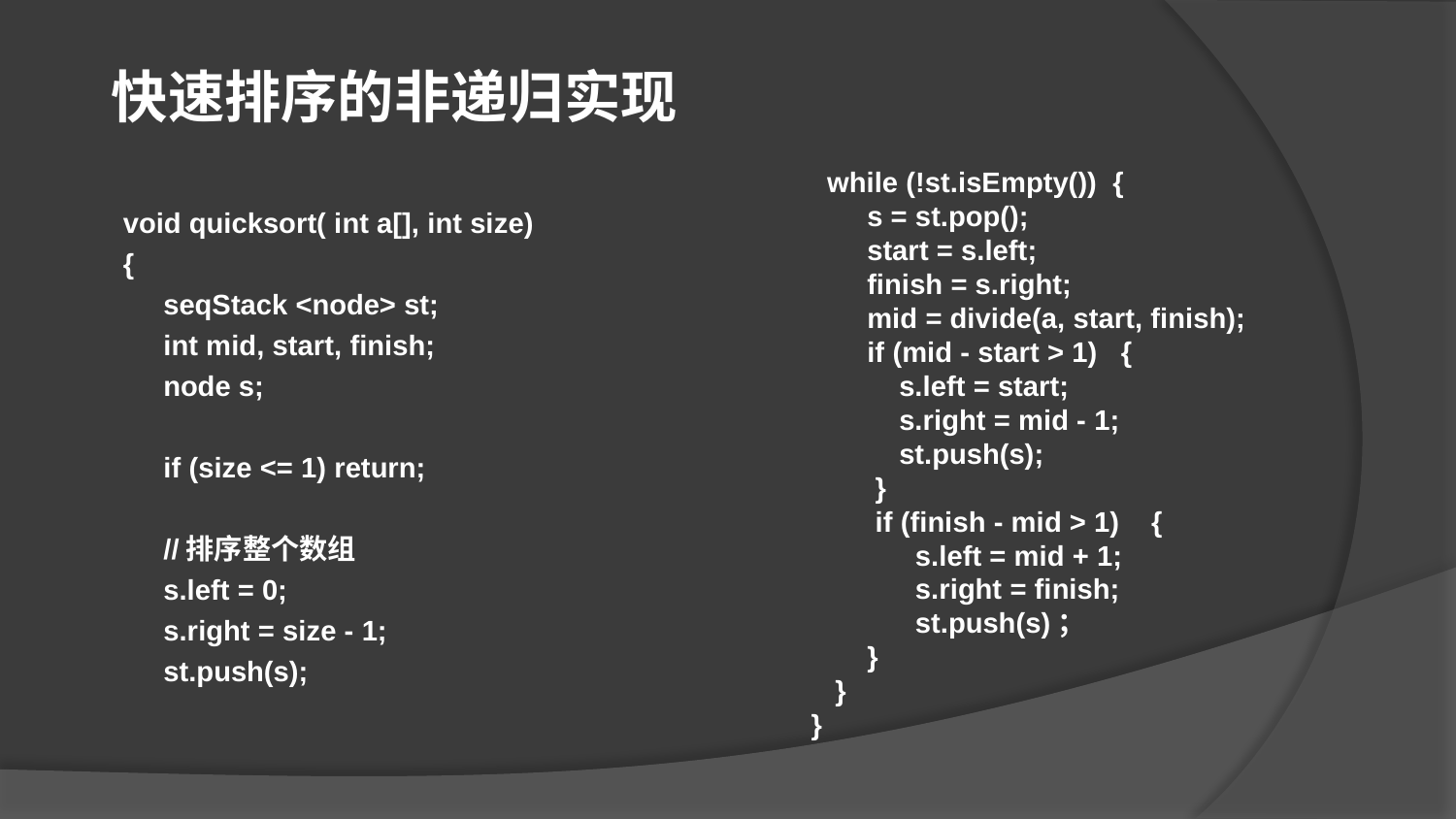

快速排序的非递归实现
  while (!st.isEmpty())  {
       s = st.pop();
       start = s.left;
       finish = s.right;
       mid = divide(a, start, finish);
       if (mid - start > 1)   {
           s.left = start;
           s.right = mid - 1;
           st.push(s);
        }
        if (finish - mid > 1)    {
             s.left = mid + 1;
             s.right = finish;
             st.push(s)；
       }
   }
}
void quicksort( int a[], int size)
{
     seqStack <node> st;
     int mid, start, finish;
     node s;

     if (size <= 1) return;

     //排序整个数组
     s.left = 0;
     s.right = size - 1;
     st.push(s);